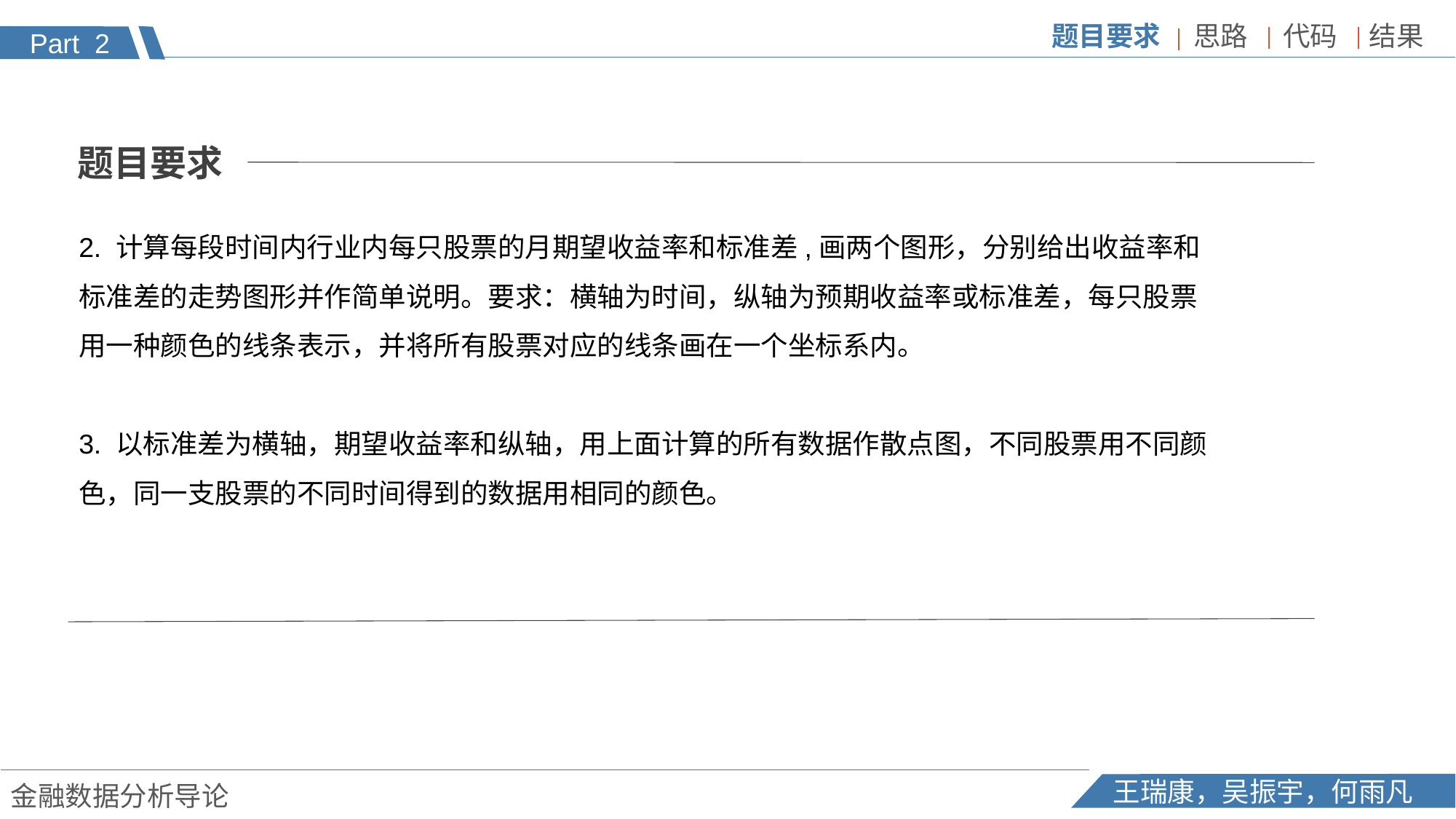

题目要求
2. 计算每段时间内行业内每只股票的月期望收益率和标准差,画两个图形，分别给出收益率和标准差的走势图形并作简单说明。要求：横轴为时间，纵轴为预期收益率或标准差，每只股票用一种颜色的线条表示，并将所有股票对应的线条画在一个坐标系内。

3. 以标准差为横轴，期望收益率和纵轴，用上面计算的所有数据作散点图，不同股票用不同颜色，同一支股票的不同时间得到的数据用相同的颜色。